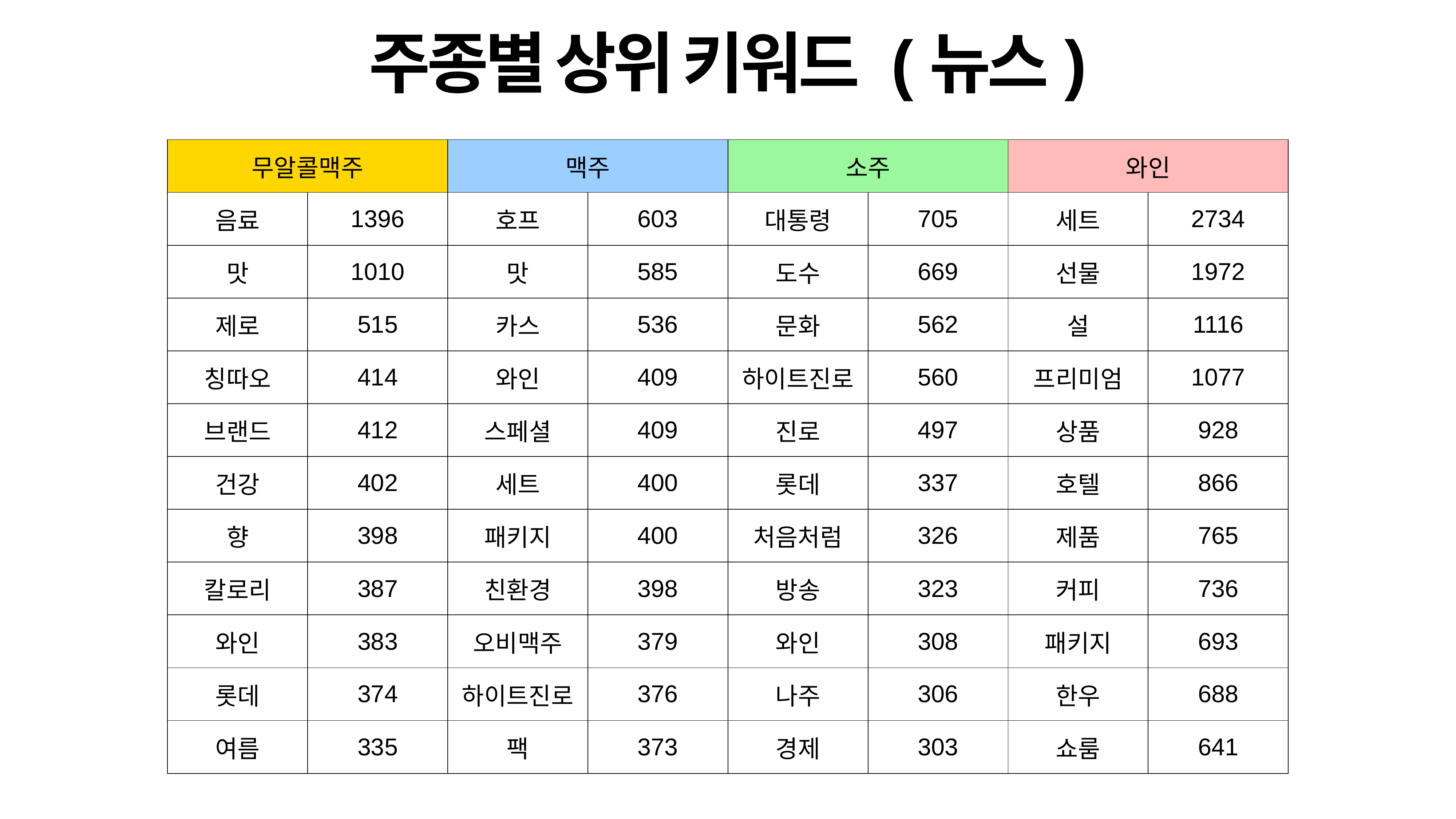

주종별 상위 키워드 (뉴스)
| 무알콜맥주 |  | 맥주 |  | 소주 |  | 와인 |  |
| --- | --- | --- | --- | --- | --- | --- | --- |
| 음료 | 1396 | 호프 | 603 | 대통령 | 705 | 세트 | 2734 |
| 맛 | 1010 | 맛 | 585 | 도수 | 669 | 선물 | 1972 |
| 제로 | 515 | 카스 | 536 | 문화 | 562 | 설 | 1116 |
| 칭따오 | 414 | 와인 | 409 | 하이트진로 | 560 | 프리미엄 | 1077 |
| 브랜드 | 412 | 스페셜 | 409 | 진로 | 497 | 상품 | 928 |
| 건강 | 402 | 세트 | 400 | 롯데 | 337 | 호텔 | 866 |
| 향 | 398 | 패키지 | 400 | 처음처럼 | 326 | 제품 | 765 |
| 칼로리 | 387 | 친환경 | 398 | 방송 | 323 | 커피 | 736 |
| 와인 | 383 | 오비맥주 | 379 | 와인 | 308 | 패키지 | 693 |
| 롯데 | 374 | 하이트진로 | 376 | 나주 | 306 | 한우 | 688 |
| 여름 | 335 | 팩 | 373 | 경제 | 303 | 쇼룸 | 641 |